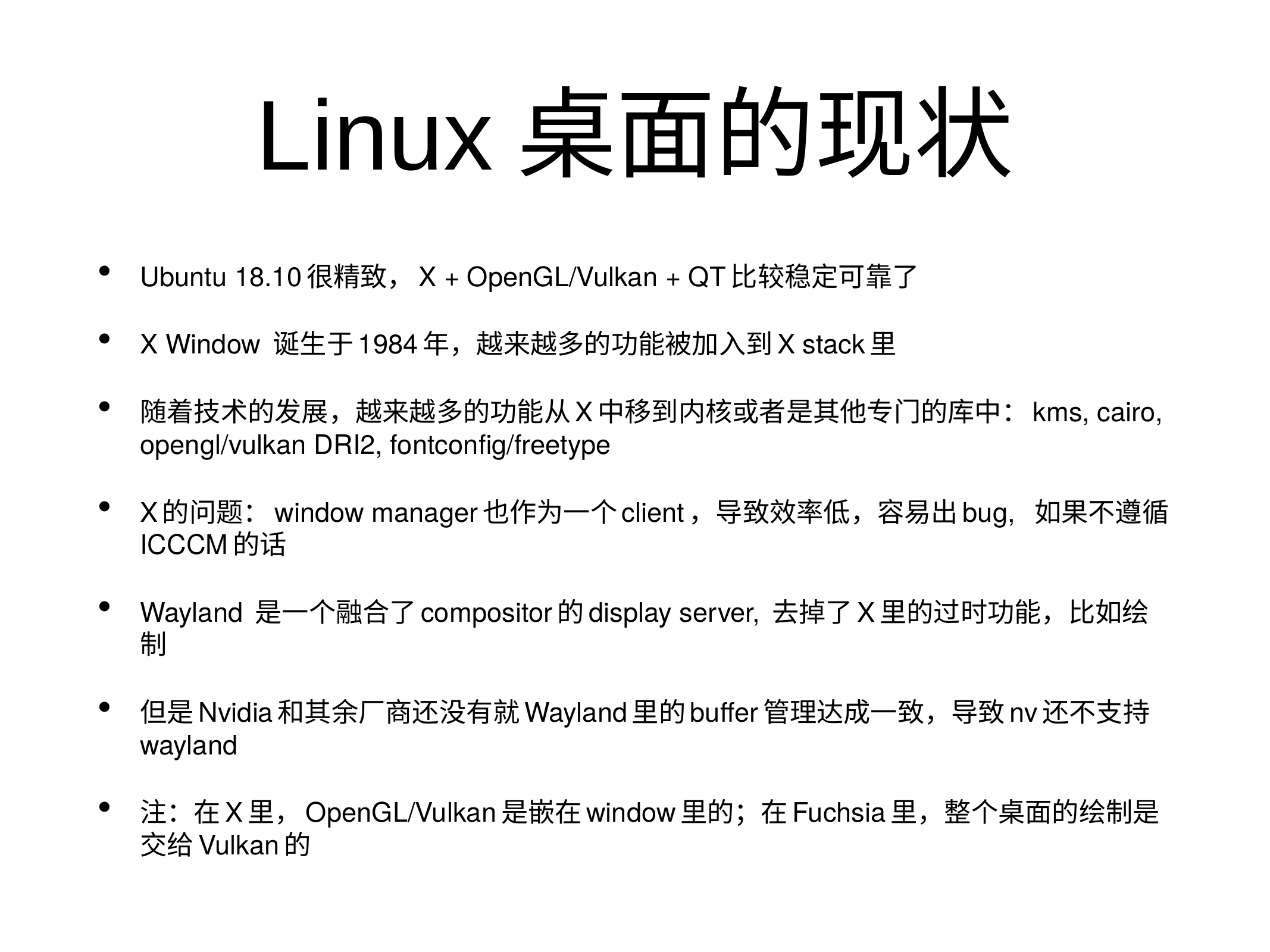

# Linux桌面的现状
Ubuntu 18.10很精致，X + OpenGL/Vulkan + QT比较稳定可靠了
X Window 诞生于1984年，越来越多的功能被加入到X stack里
随着技术的发展，越来越多的功能从X中移到内核或者是其他专门的库中：kms, cairo, opengl/vulkan DRI2, fontconfig/freetype
X的问题：window manager也作为一个client，导致效率低，容易出bug,  如果不遵循ICCCM的话
Wayland 是一个融合了compositor的display server, 去掉了X里的过时功能，比如绘制
但是Nvidia和其余厂商还没有就Wayland里的buffer管理达成一致，导致nv还不支持wayland
注：在X里，OpenGL/Vulkan是嵌在window里的；在Fuchsia里，整个桌面的绘制是交给Vulkan的